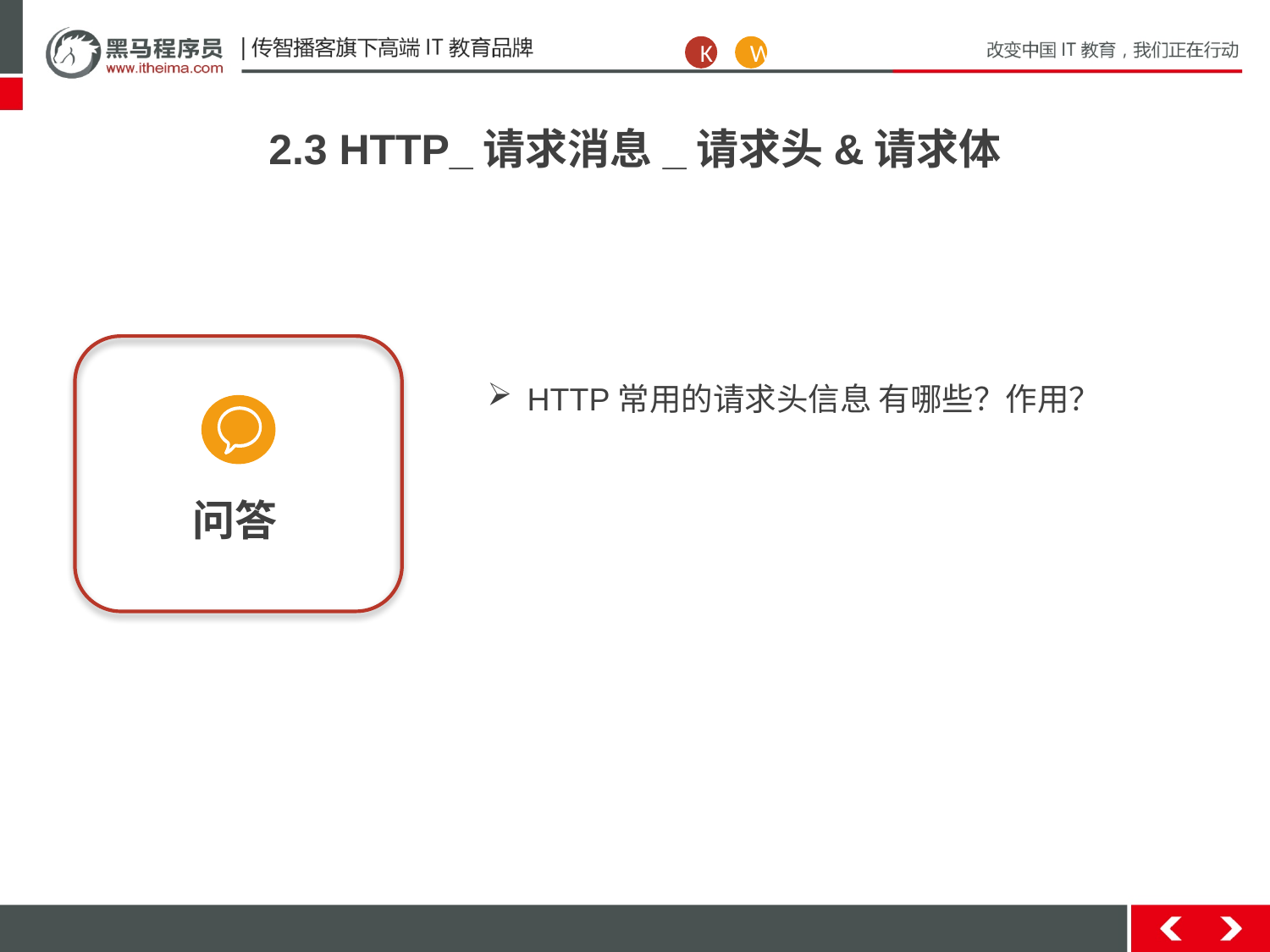

K
W
2.3 HTTP_请求消息_请求头&请求体

问答
HTTP常用的请求头信息 有哪些？作用？